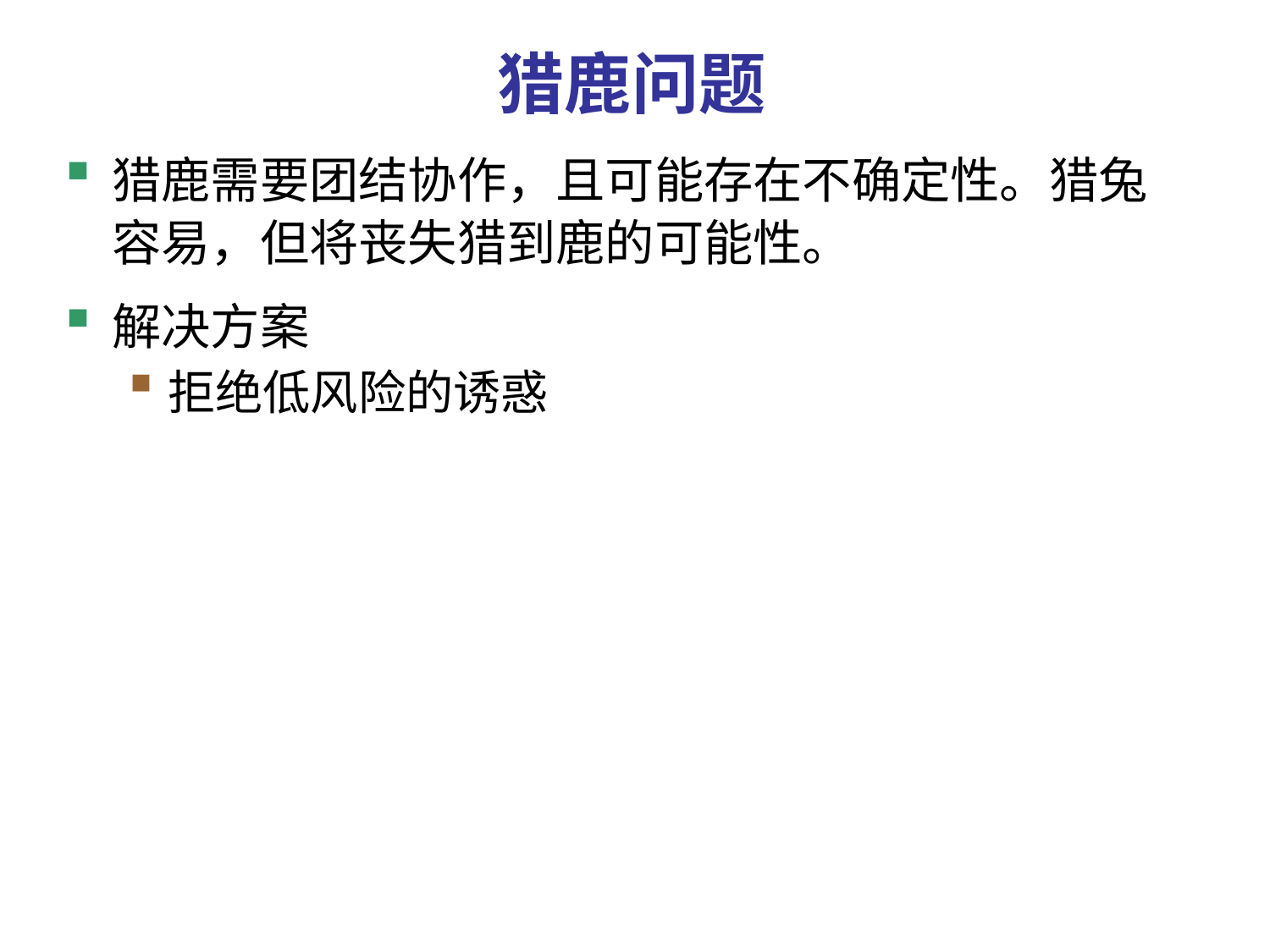

# 猎鹿问题
猎鹿需要团结协作，且可能存在不确定性。猎兔容易，但将丧失猎到鹿的可能性。
解决方案
拒绝低风险的诱惑